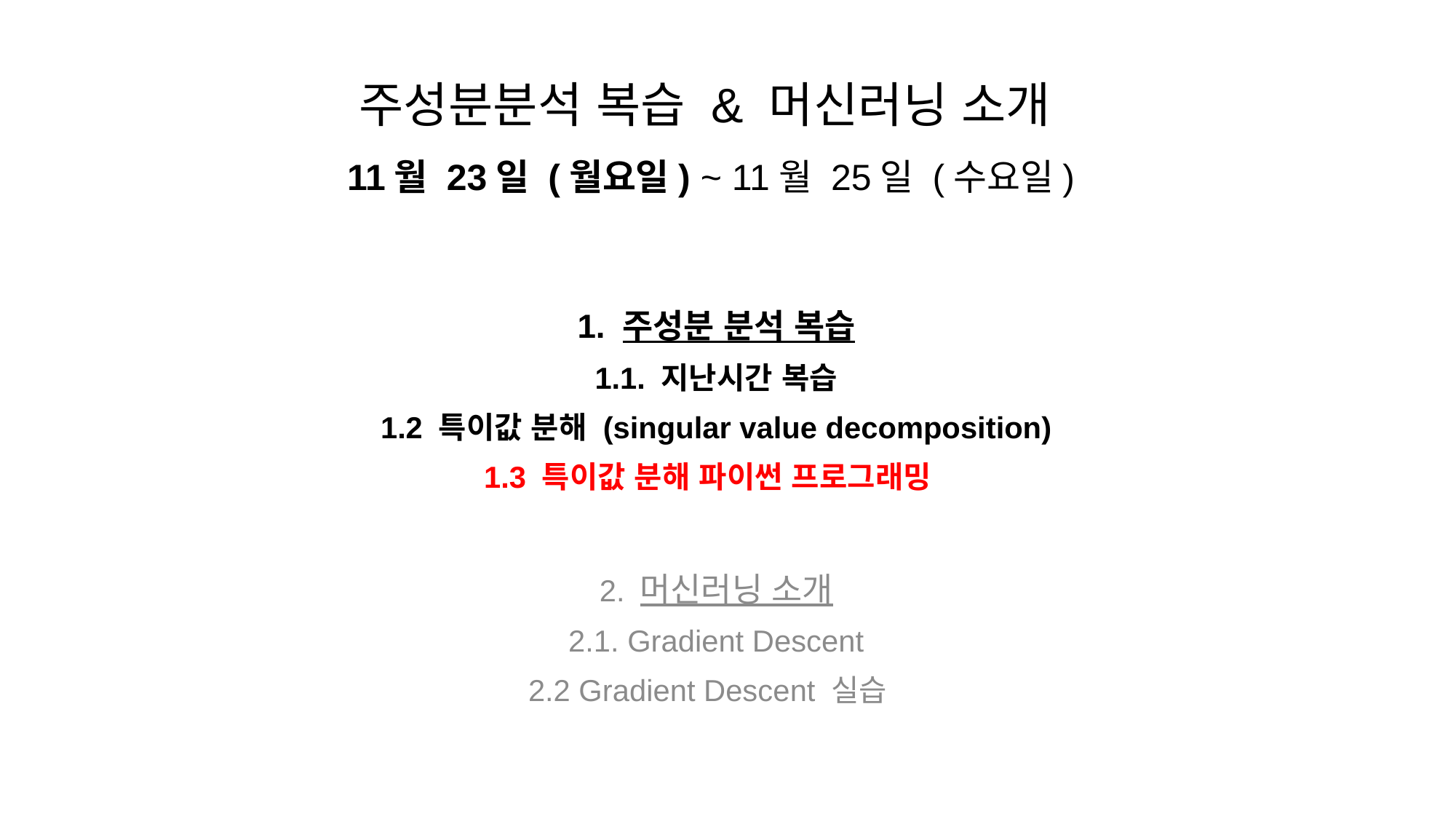

# 주성분분석 복습 & 머신러닝 소개 11월 23일 (월요일) ~ 11월 25일 (수요일)
1. 주성분 분석 복습
1.1. 지난시간 복습
1.2 특이값 분해 (singular value decomposition)
1.3 특이값 분해 파이썬 프로그래밍

2. 머신러닝 소개
2.1. Gradient Descent
2.2 Gradient Descent 실습